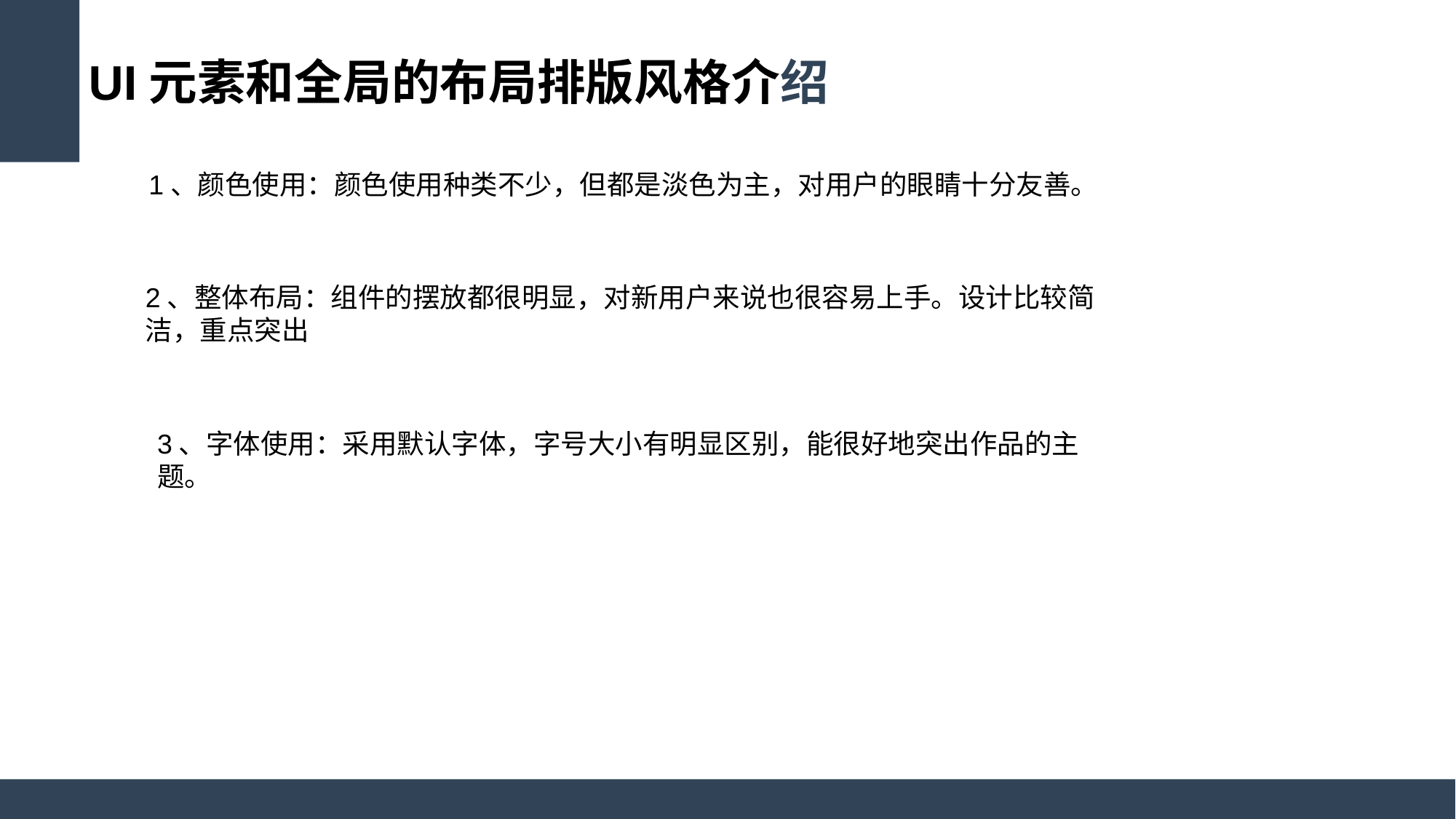

UI元素和全局的布局排版风格介绍
1、颜色使用：颜色使用种类不少，但都是淡色为主，对用户的眼睛十分友善。
2、整体布局：组件的摆放都很明显，对新用户来说也很容易上手。设计比较简洁，重点突出
3、字体使用：采用默认字体，字号大小有明显区别，能很好地突出作品的主题。